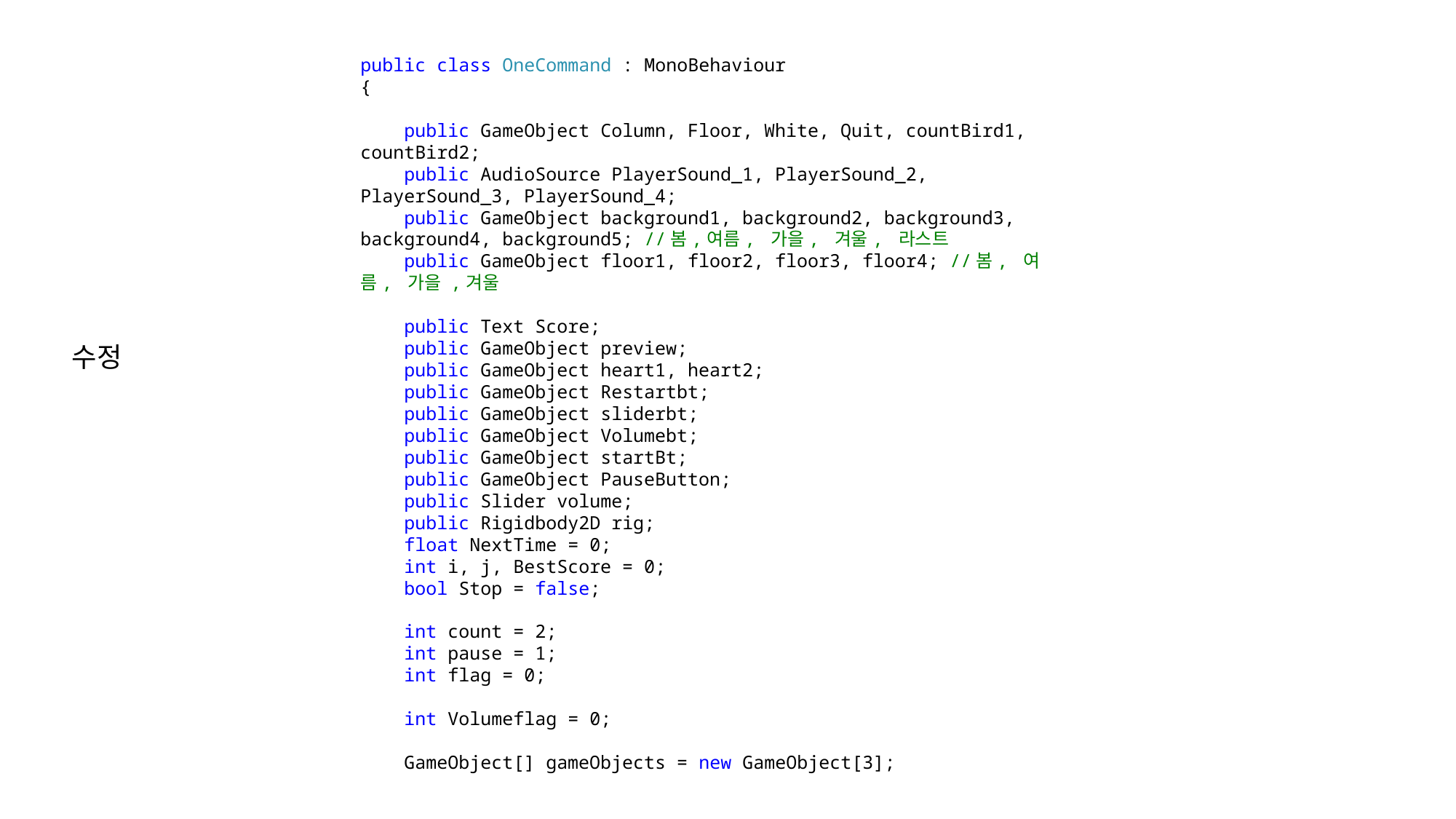

public class OneCommand : MonoBehaviour
{

    public GameObject Column, Floor, White, Quit, countBird1, countBird2;
    public AudioSource PlayerSound_1, PlayerSound_2, PlayerSound_3, PlayerSound_4;
    public GameObject background1, background2, background3, background4, background5; //봄,여름, 가을, 겨울, 라스트
    public GameObject floor1, floor2, floor3, floor4; //봄, 여름, 가을 ,겨울

    public Text Score;
    public GameObject preview;
    public GameObject heart1, heart2;
    public GameObject Restartbt;
    public GameObject sliderbt;
    public GameObject Volumebt;
    public GameObject startBt;
    public GameObject PauseButton;
    public Slider volume;
    public Rigidbody2D rig;
    float NextTime = 0;
    int i, j, BestScore = 0;
    bool Stop = false;

    int count = 2;
    int pause = 1;
    int flag = 0;

    int Volumeflag = 0;

    GameObject[] gameObjects = new GameObject[3];
수정